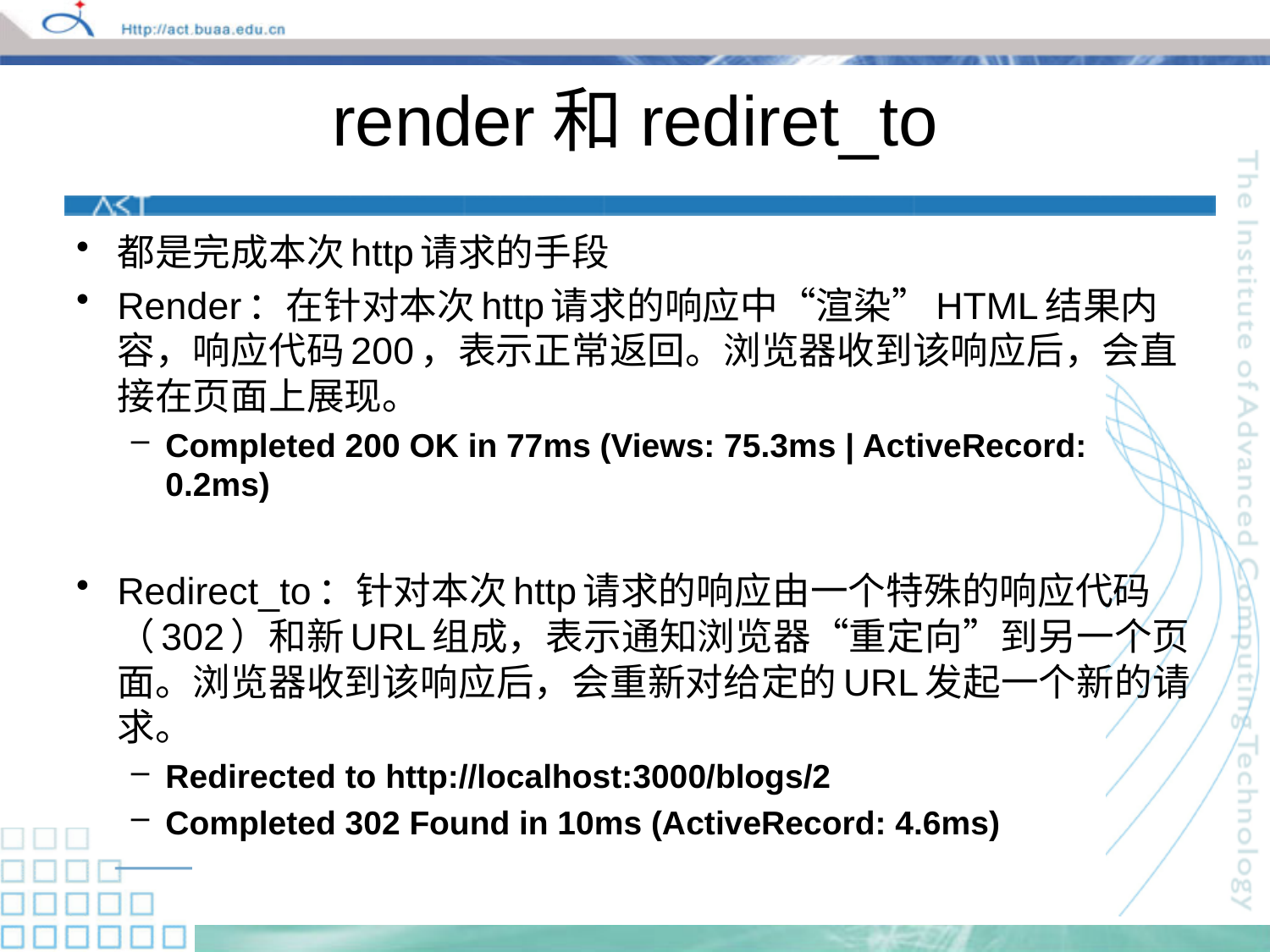

# render和rediret_to
都是完成本次http请求的手段
Render：在针对本次http请求的响应中“渲染”HTML结果内容，响应代码200，表示正常返回。浏览器收到该响应后，会直接在页面上展现。
Completed 200 OK in 77ms (Views: 75.3ms | ActiveRecord: 0.2ms)

Redirect_to：针对本次http请求的响应由一个特殊的响应代码（302）和新URL组成，表示通知浏览器“重定向”到另一个页面。浏览器收到该响应后，会重新对给定的URL发起一个新的请求。
Redirected to http://localhost:3000/blogs/2
Completed 302 Found in 10ms (ActiveRecord: 4.6ms)